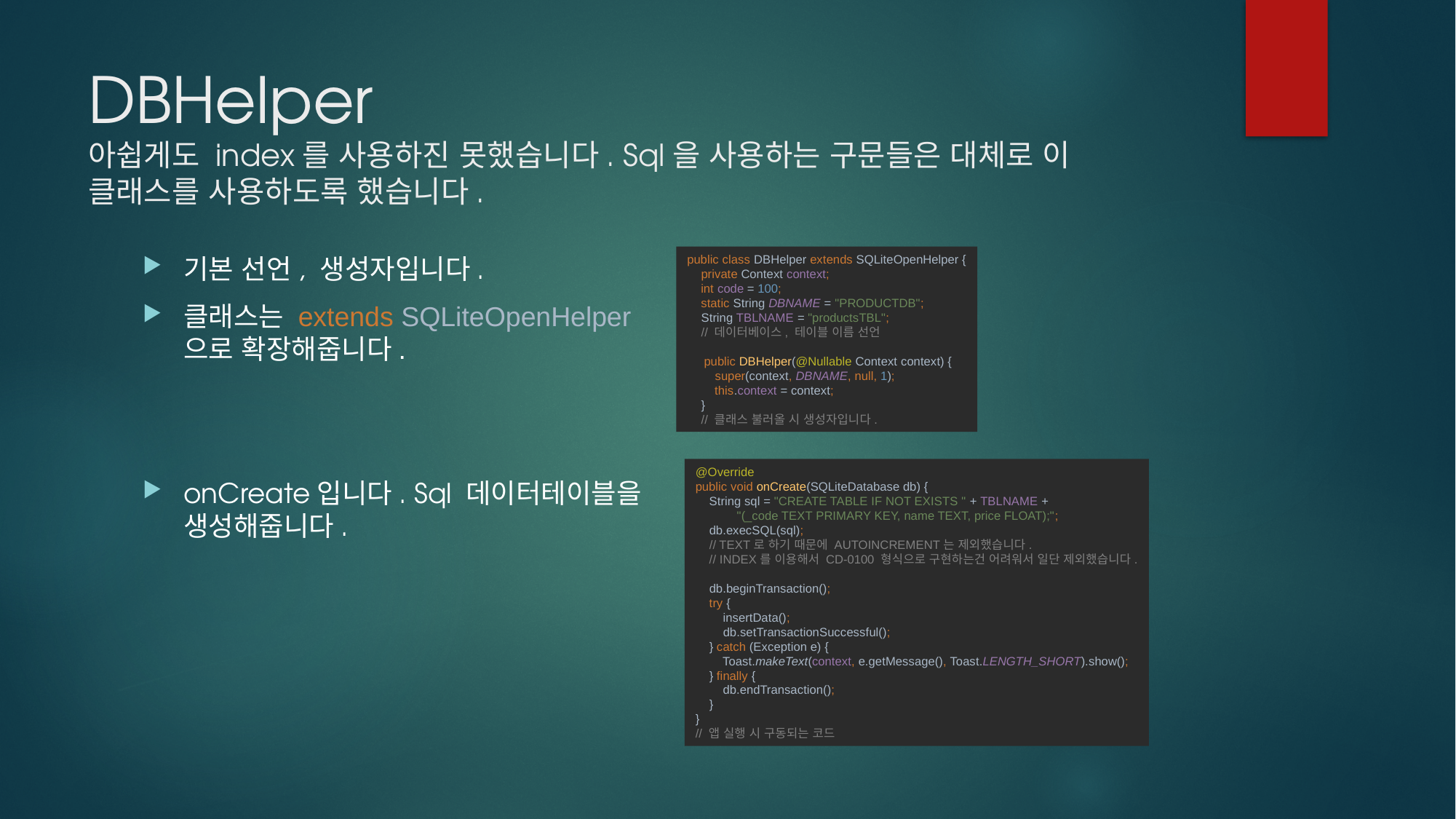

# DBHelper 아쉽게도 index를 사용하진 못했습니다. Sql을 사용하는 구문들은 대체로 이 클래스를 사용하도록 했습니다.

public class DBHelper extends SQLiteOpenHelper {
    private Context context;
    int code = 100;
    static String DBNAME = "PRODUCTDB";
    String TBLNAME = "productsTBL";
    // 데이터베이스, 테이블 이름 선언
    public DBHelper(@Nullable Context context) {
        super(context, DBNAME, null, 1);
        this.context = context;
    }
    // 클래스 불러올 시 생성자입니다.
기본 선언, 생성자입니다.
클래스는 extends SQLiteOpenHelper으로 확장해줍니다.

onCreate입니다. Sql 데이터테이블을 생성해줍니다.
@Override
public void onCreate(SQLiteDatabase db) {
    String sql = "CREATE TABLE IF NOT EXISTS " + TBLNAME +
            "(_code TEXT PRIMARY KEY, name TEXT, price FLOAT);";
    db.execSQL(sql);
    // TEXT로 하기 때문에 AUTOINCREMENT는 제외했습니다.
    // INDEX를 이용해서 CD-0100 형식으로 구현하는건 어려워서 일단 제외했습니다.
    db.beginTransaction();
    try {
        insertData();
        db.setTransactionSuccessful();
    } catch (Exception e) {
        Toast.makeText(context, e.getMessage(), Toast.LENGTH_SHORT).show();
    } finally {
        db.endTransaction();
    }
}
// 앱 실행 시 구동되는 코드